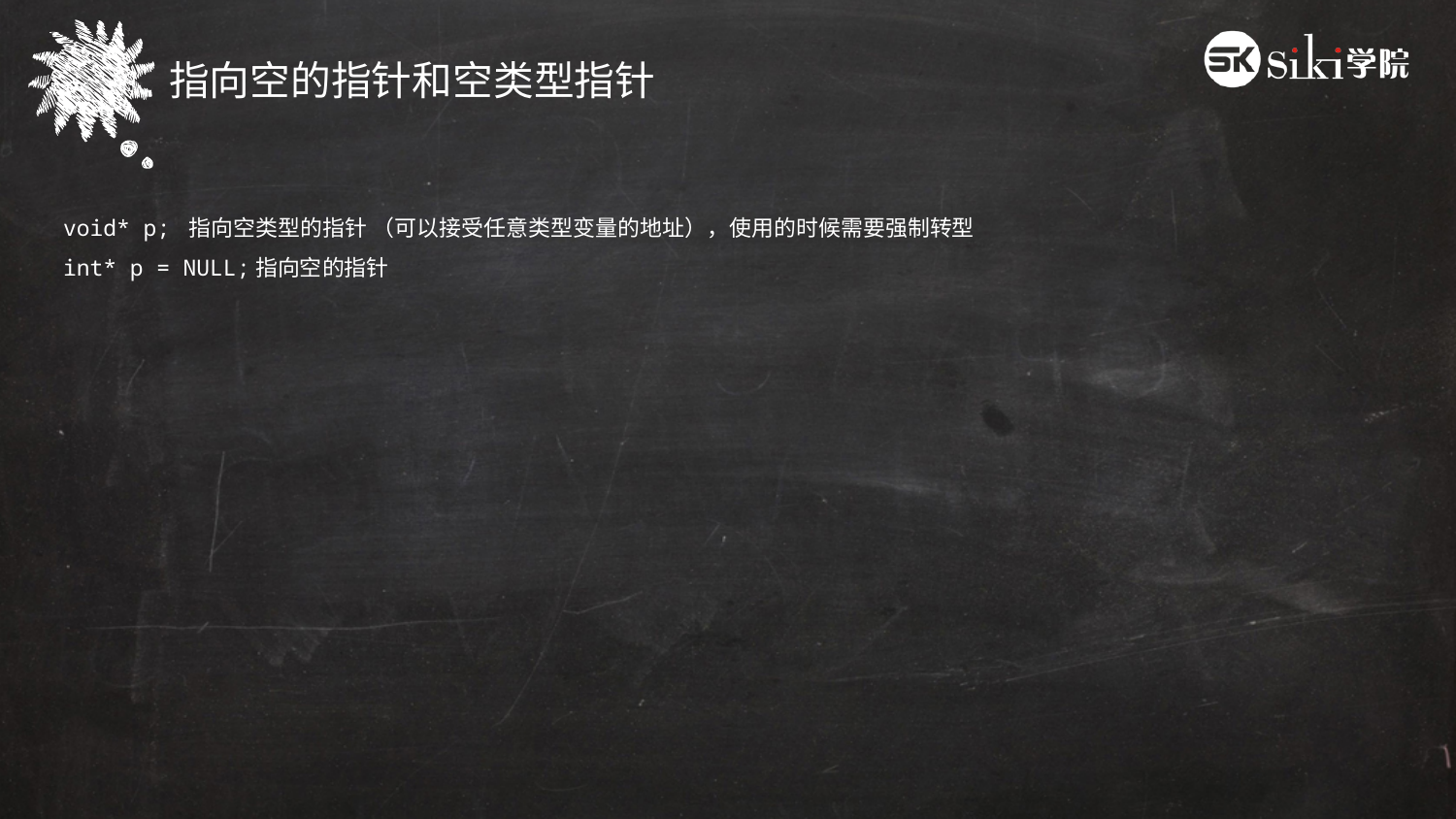

指向空的指针和空类型指针
void* p; 指向空类型的指针 （可以接受任意类型变量的地址），使用的时候需要强制转型
int* p = NULL;指向空的指针